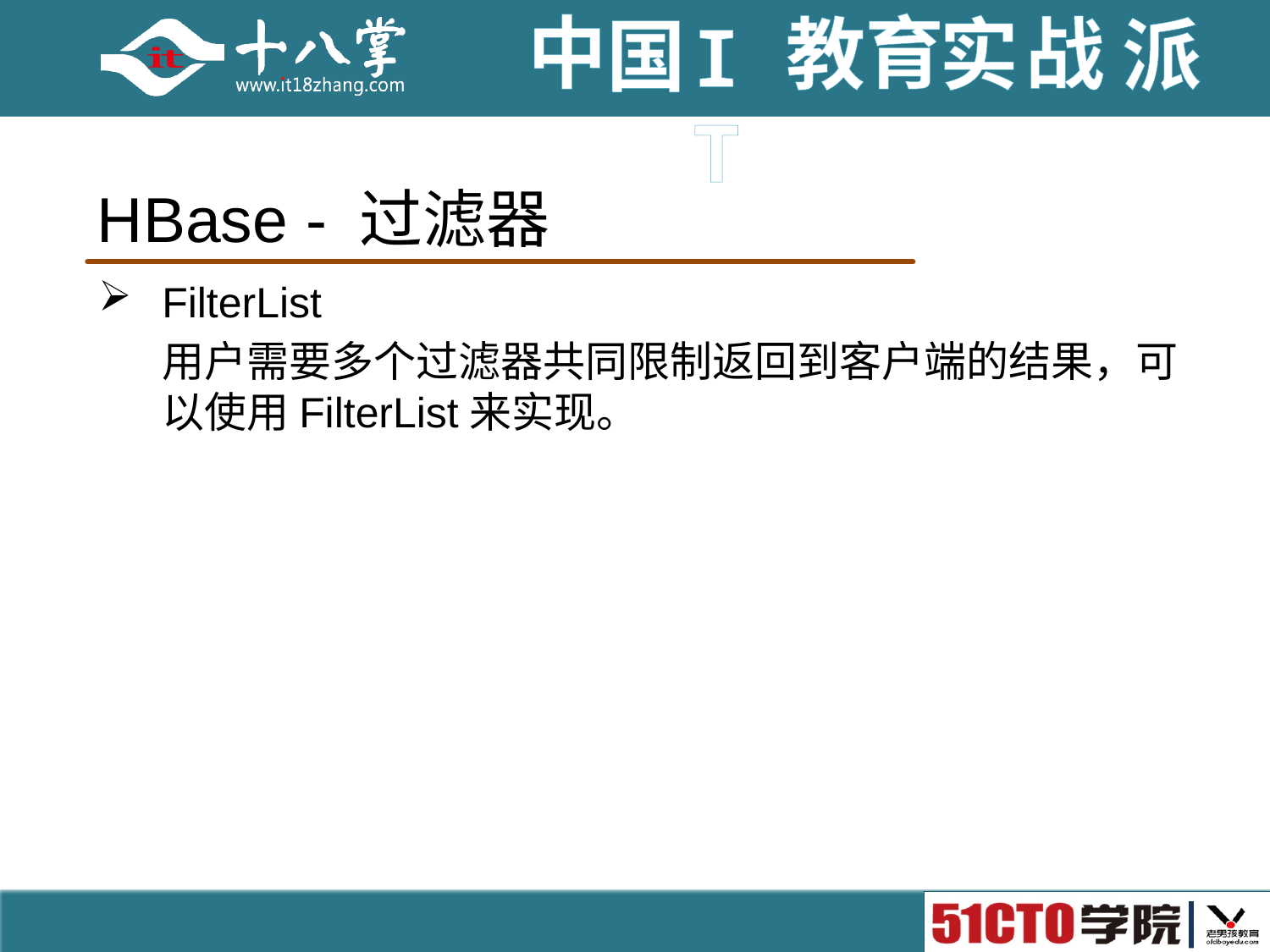

# HBase - 过滤器
FilterList
用户需要多个过滤器共同限制返回到客户端的结果，可以使用FilterList来实现。